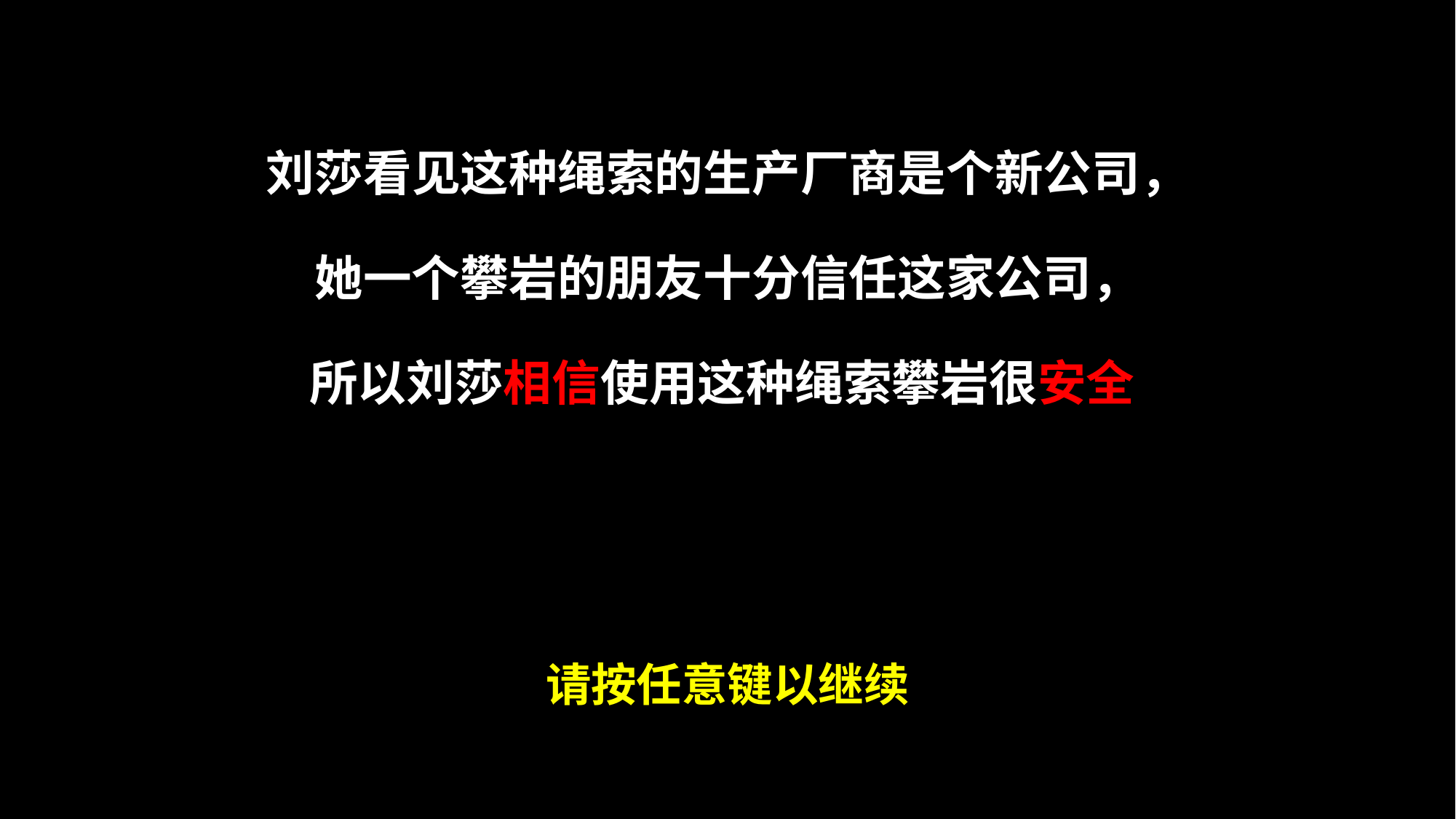

# 刘莎看见这种绳索的生产厂商是个新公司， 她一个攀岩的朋友十分信任这家公司， 所以刘莎相信使用这种绳索攀岩很安全
请按任意键以继续